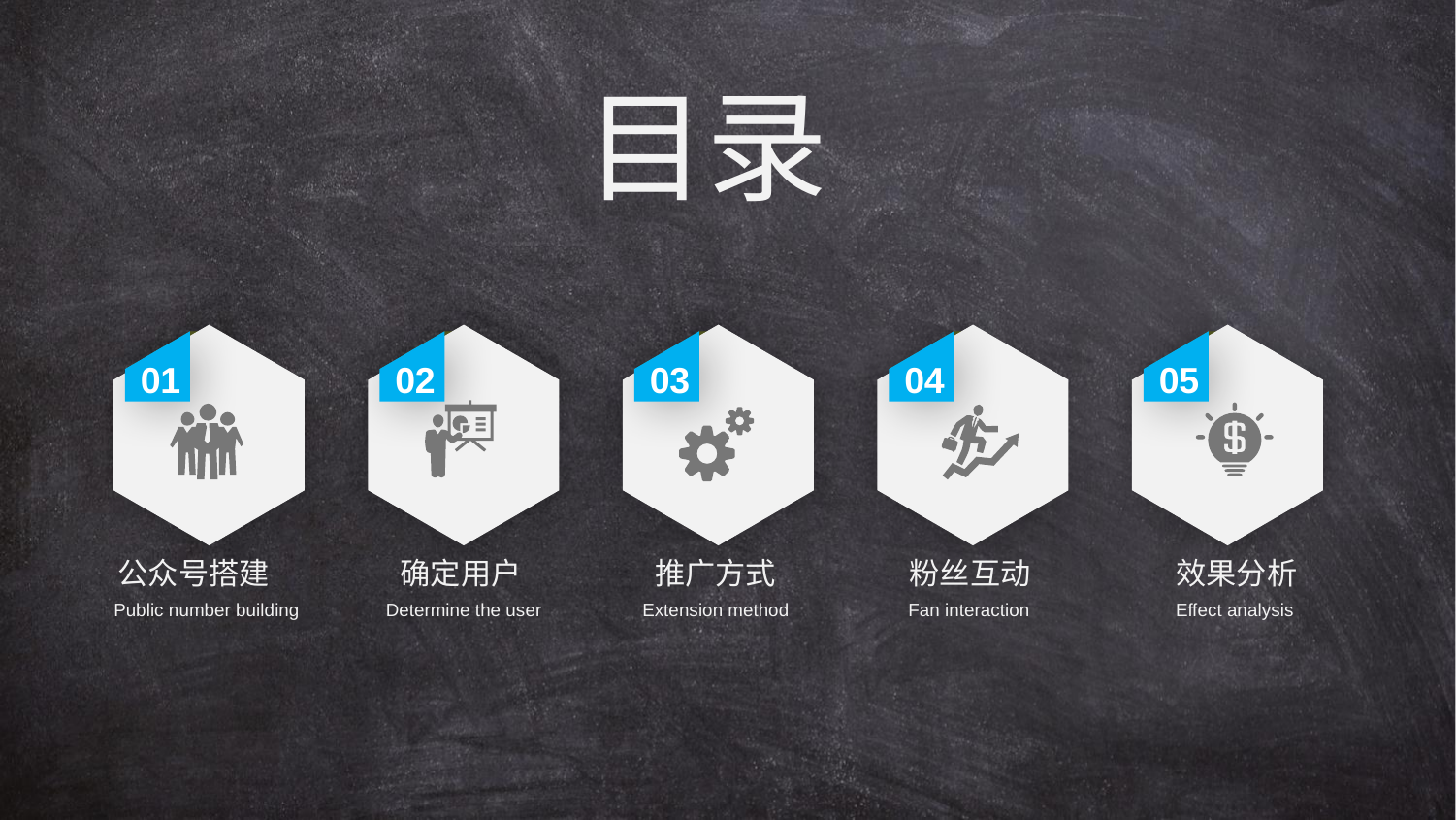

目录

01

02

03

04

05

公众号搭建
确定用户
推广方式
粉丝互动
效果分析
Public number building
Determine the user
Extension method
Fan interaction
Effect analysis